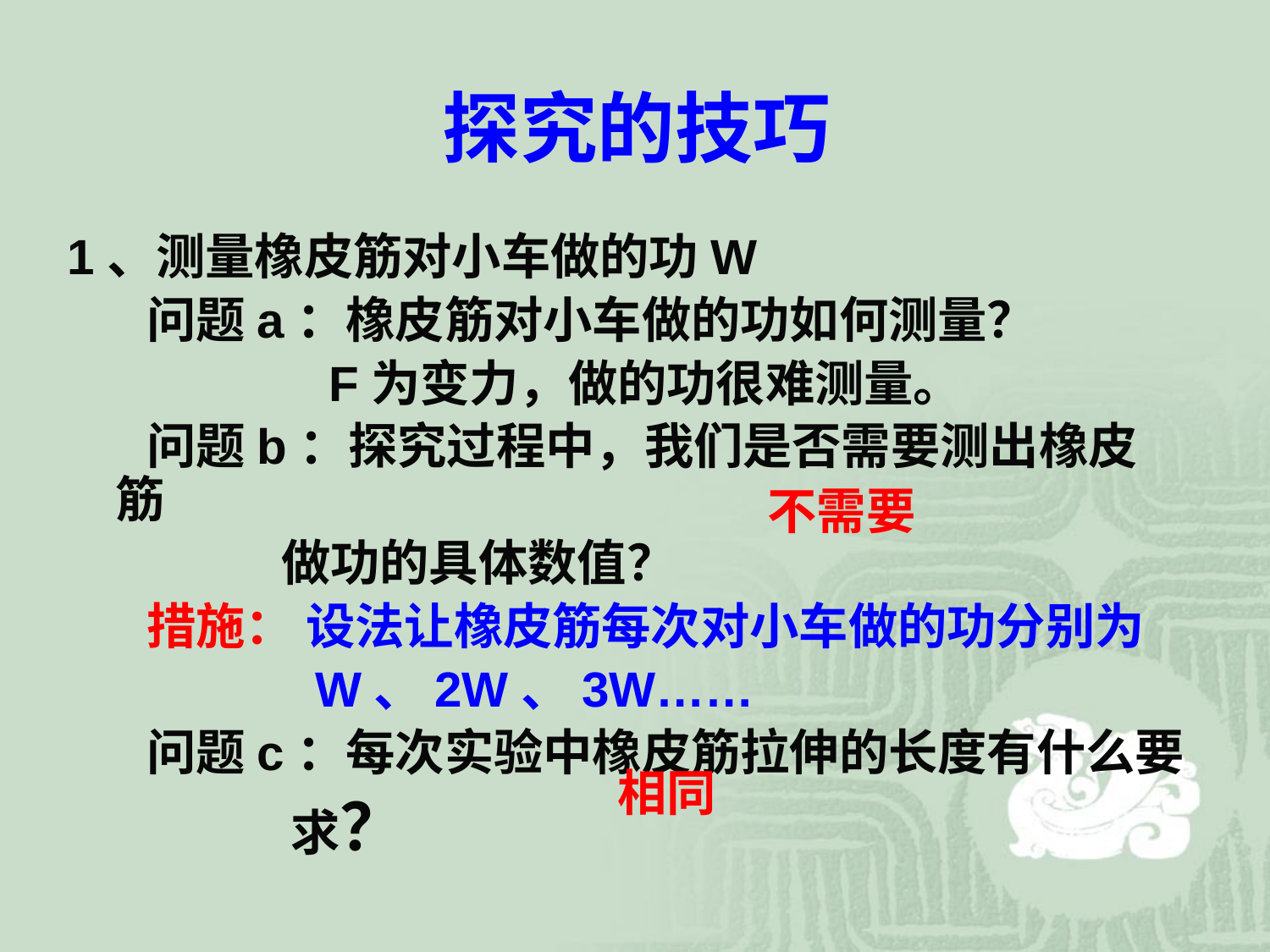

# 探究的技巧
1、测量橡皮筋对小车做的功W
      问题a：橡皮筋对小车做的功如何测量？
                   F为变力，做的功很难测量。
      问题b：探究过程中，我们是否需要测出橡皮筋
                  做功的具体数值？
      措施： 设法让橡皮筋每次对小车做的功分别为
                  W、2W、3W……
      问题c：每次实验中橡皮筋拉伸的长度有什么要
              求？
不需要
相同